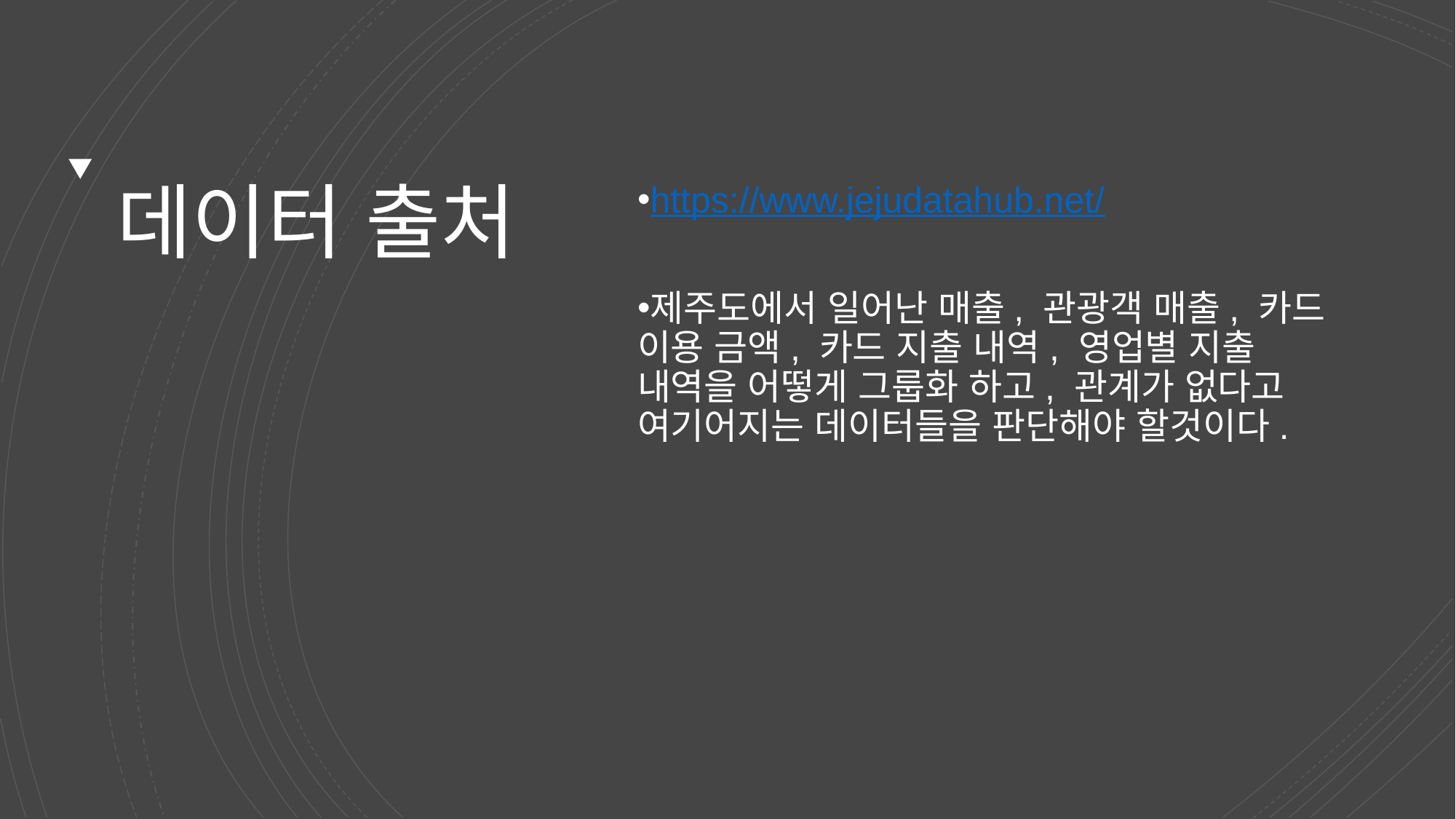

# 데이터 출처
https://www.jejudatahub.net/

제주도에서 일어난 매출, 관광객 매출, 카드 이용 금액, 카드 지출 내역, 영업별 지출 내역을 어떻게 그룹화 하고, 관계가 없다고 여기어지는 데이터들을 판단해야 할것이다.